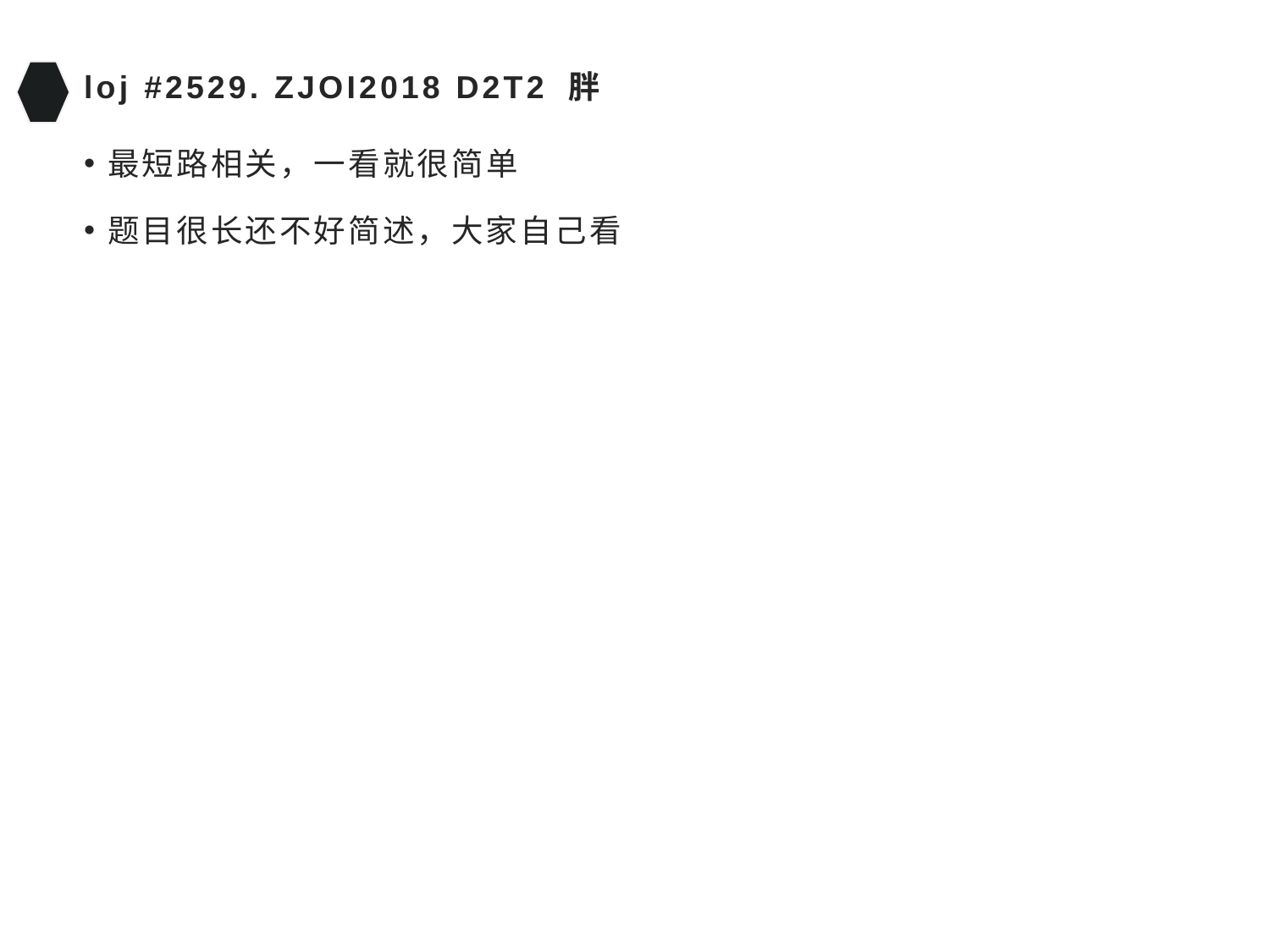

# loj #2529. ZJOI2018 D2T2 胖
最短路相关，一看就很简单
题目很长还不好简述，大家自己看